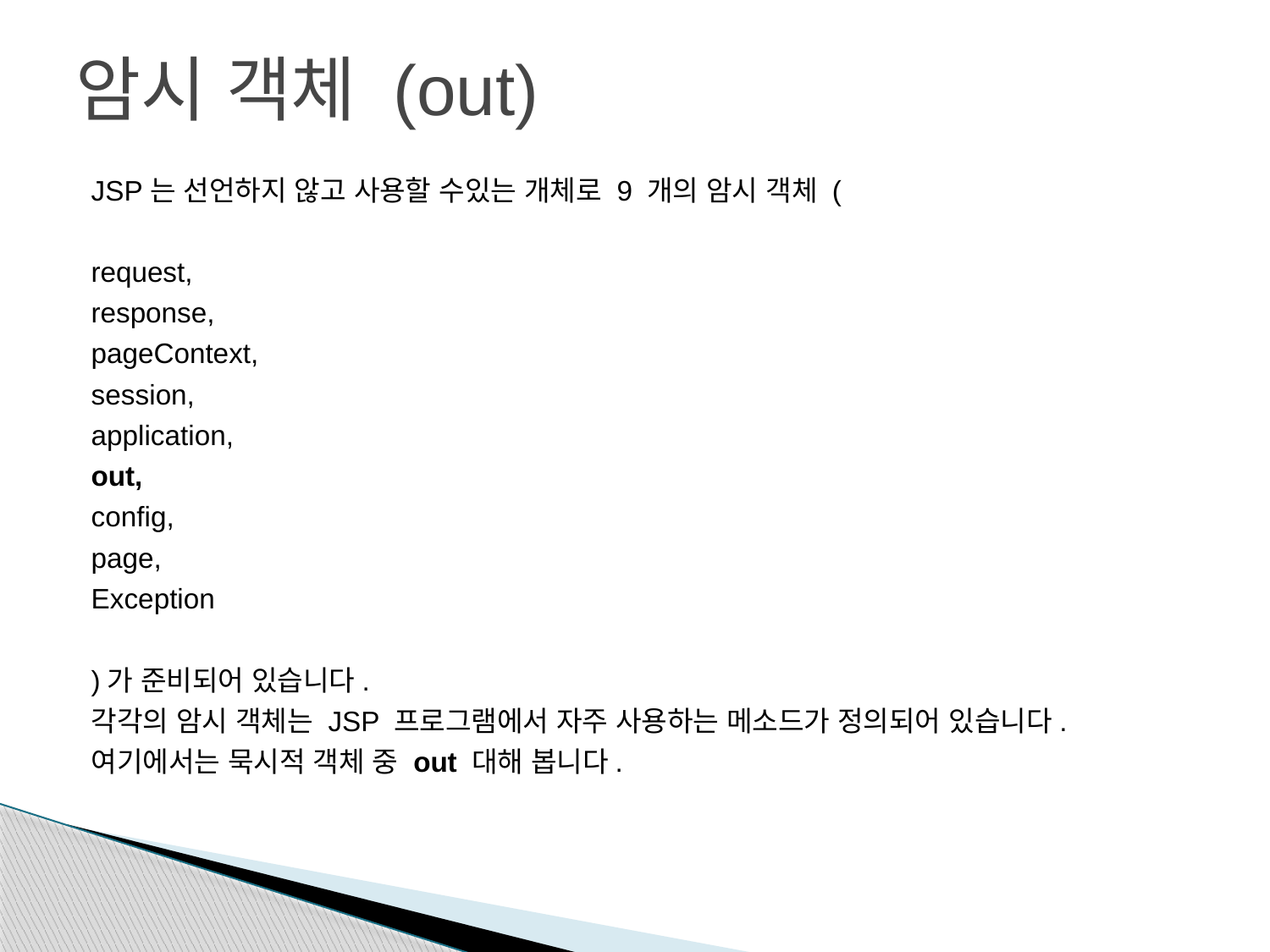

# 암시 객체 (out)
JSP는 선언하지 않고 사용할 수있는 개체로 9 개의 암시 객체 (

request,
response,
pageContext,
session,
application,
out,
config,
page,
Exception

)가 준비되어 있습니다.
각각의 암시 객체는 JSP 프로그램에서 자주 사용하는 메소드가 정의되어 있습니다.
여기에서는 묵시적 객체 중 out 대해 봅니다.